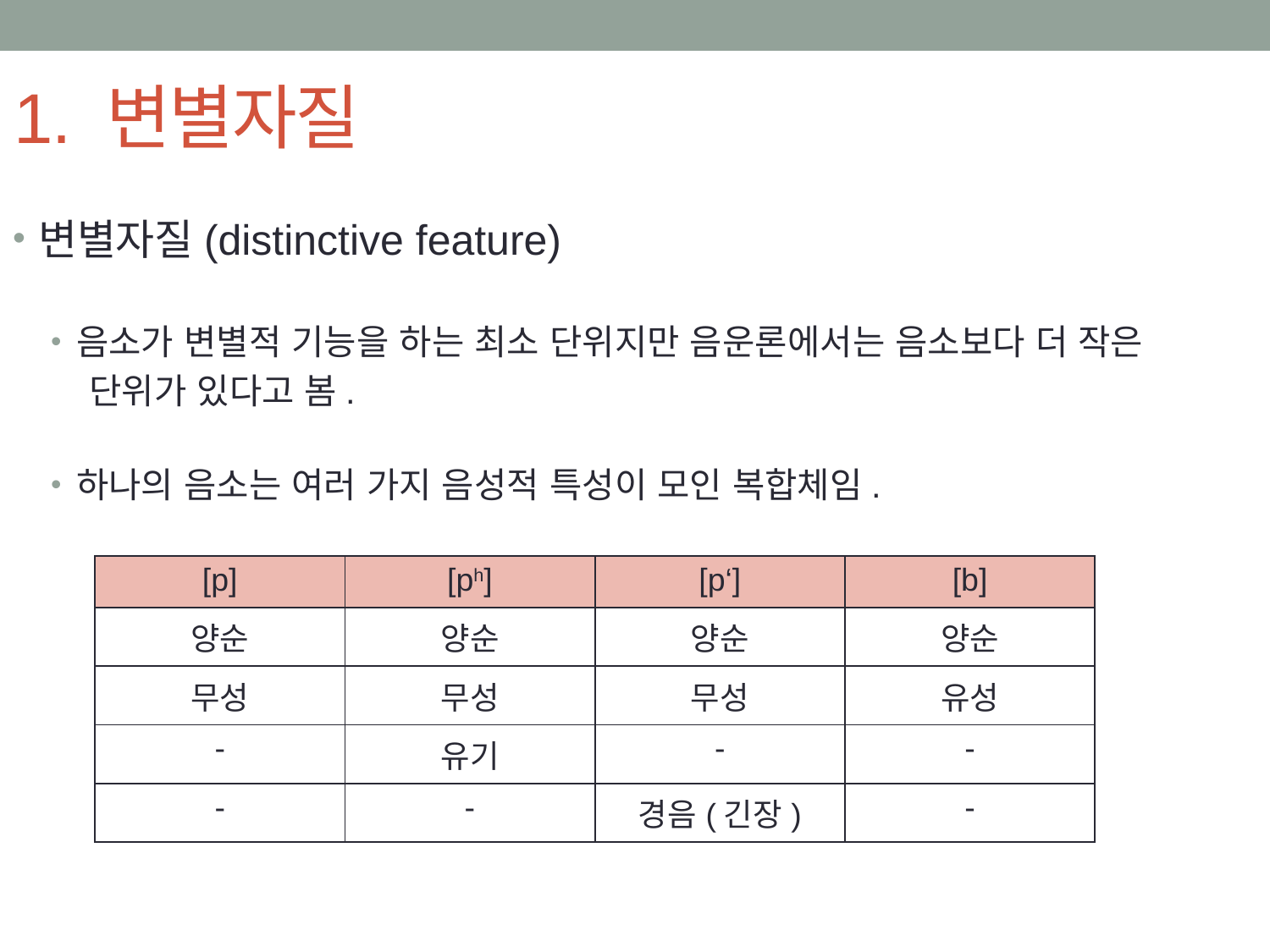

# 1. 변별자질
변별자질(distinctive feature)

음소가 변별적 기능을 하는 최소 단위지만 음운론에서는 음소보다 더 작은
   단위가 있다고 봄.

하나의 음소는 여러 가지 음성적 특성이 모인 복합체임.

| [p] | [ph] | [p‘] | [b] |
| --- | --- | --- | --- |
| 양순 | 양순 | 양순 | 양순 |
| 무성 | 무성 | 무성 | 유성 |
| - | 유기 | - | - |
| - | - | 경음(긴장) | - |